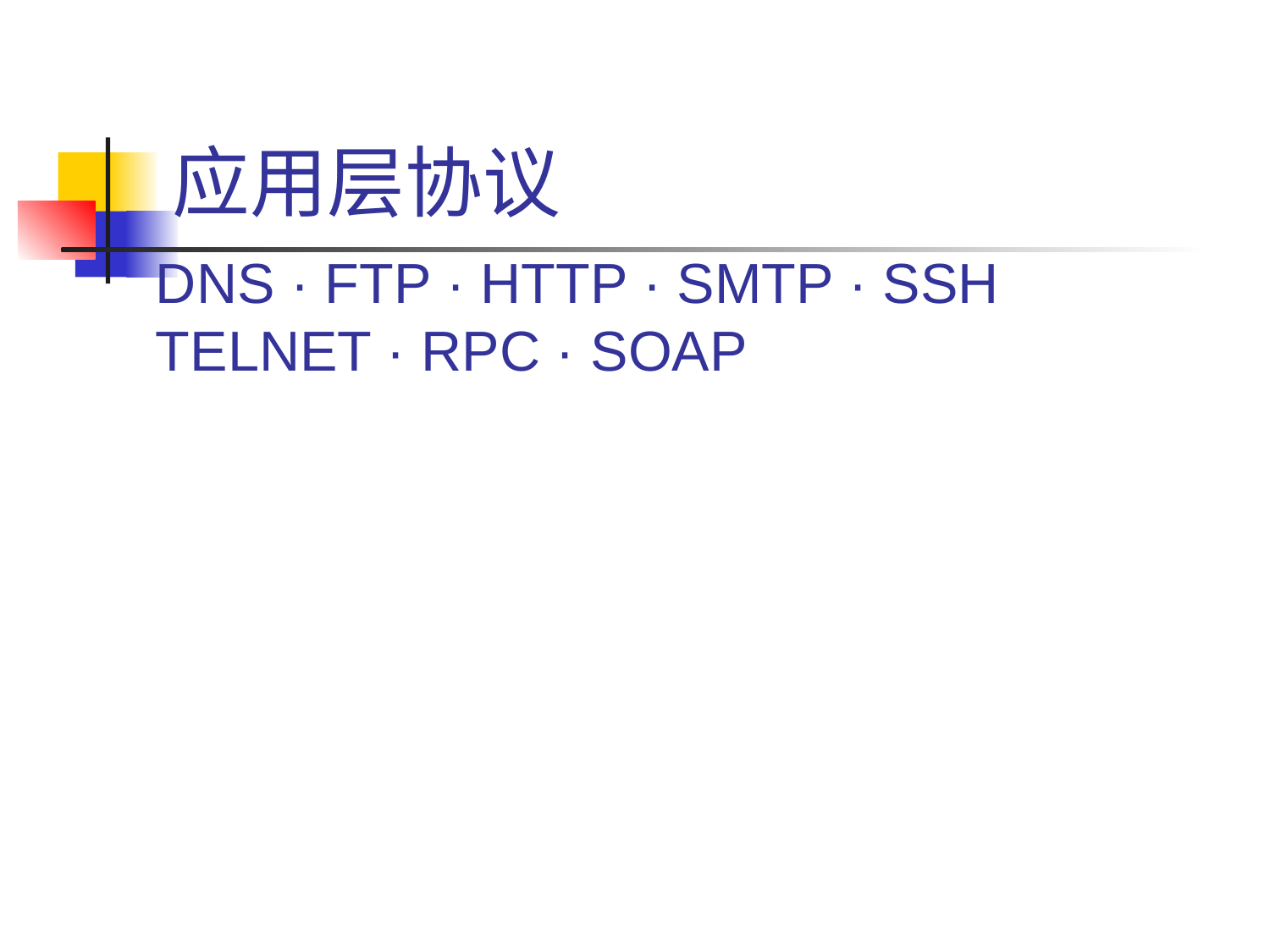

# 应用层协议
DNS · FTP · HTTP · SMTP · SSH TELNET · RPC · SOAP